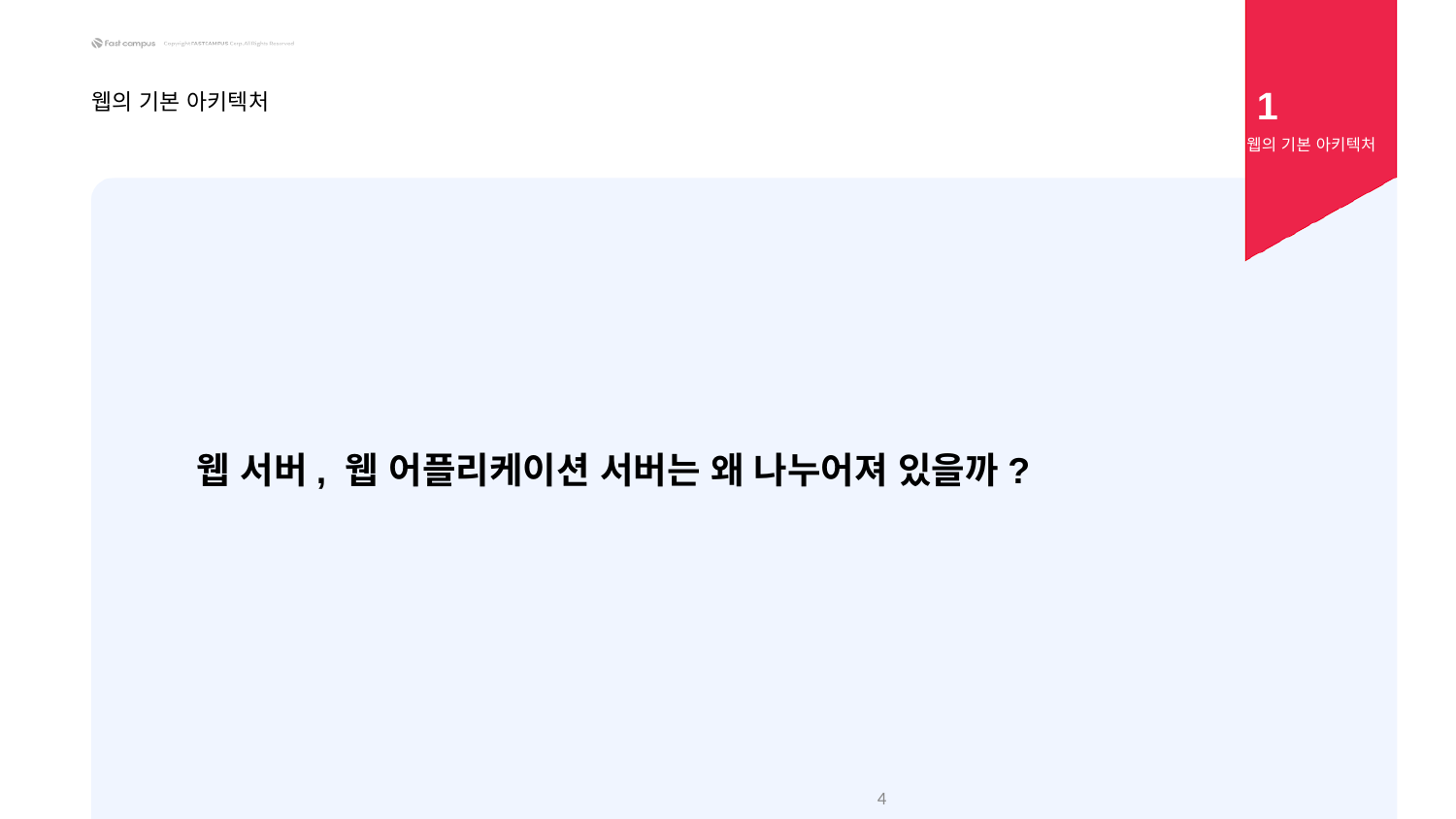

1
웹의 기본 아키텍처
웹의 기본 아키텍처
웹 서버, 웹 어플리케이션 서버는 왜 나누어져 있을까?
4